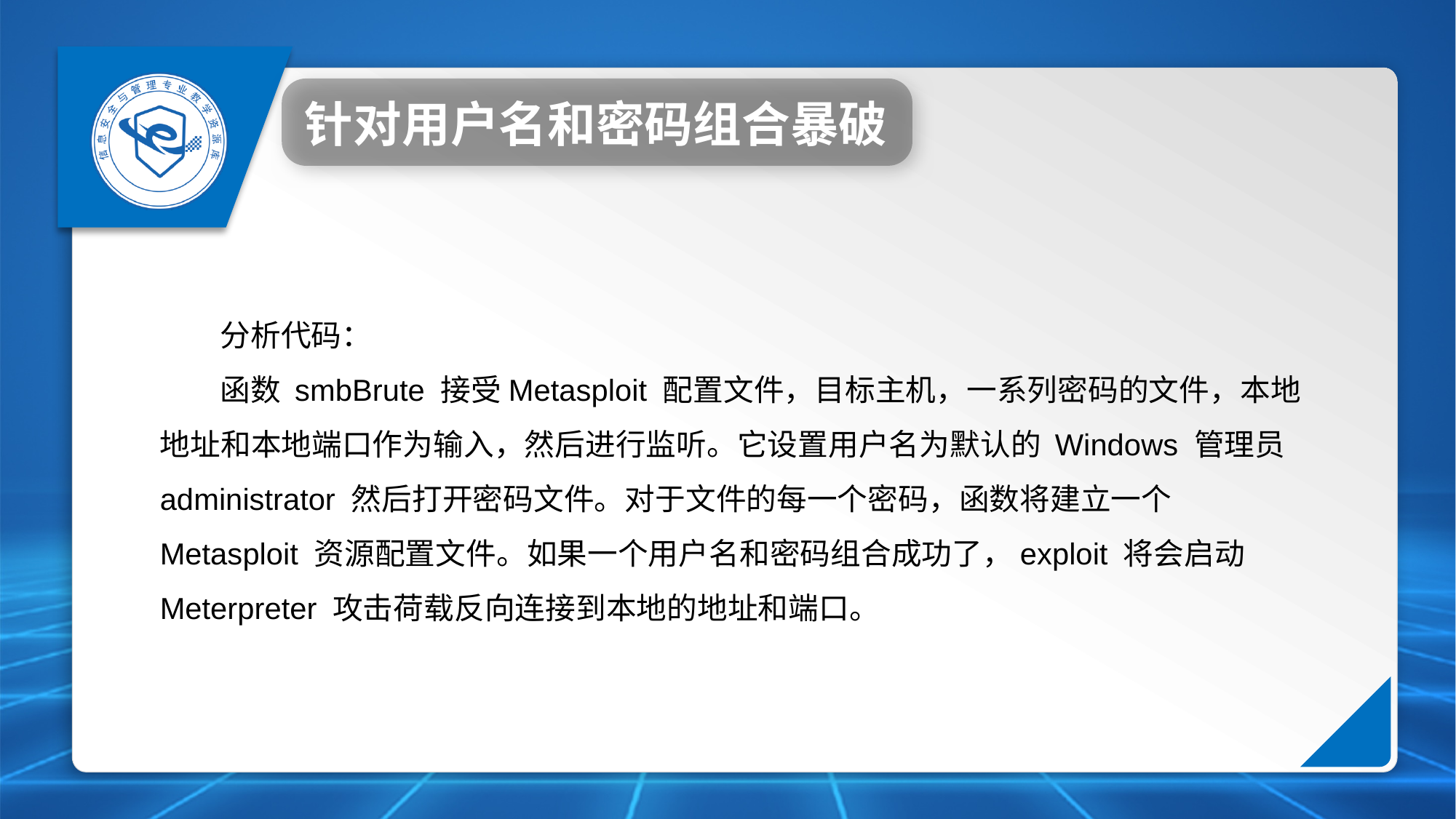

针对用户名和密码组合暴破
分析代码：
函数 smbBrute 接受Metasploit 配置文件，目标主机，一系列密码的文件，本地地址和本地端口作为输入，然后进行监听。它设置用户名为默认的 Windows 管理员administrator 然后打开密码文件。对于文件的每一个密码，函数将建立一个Metasploit 资源配置文件。如果一个用户名和密码组合成功了，exploit 将会启动 Meterpreter 攻击荷载反向连接到本地的地址和端口。